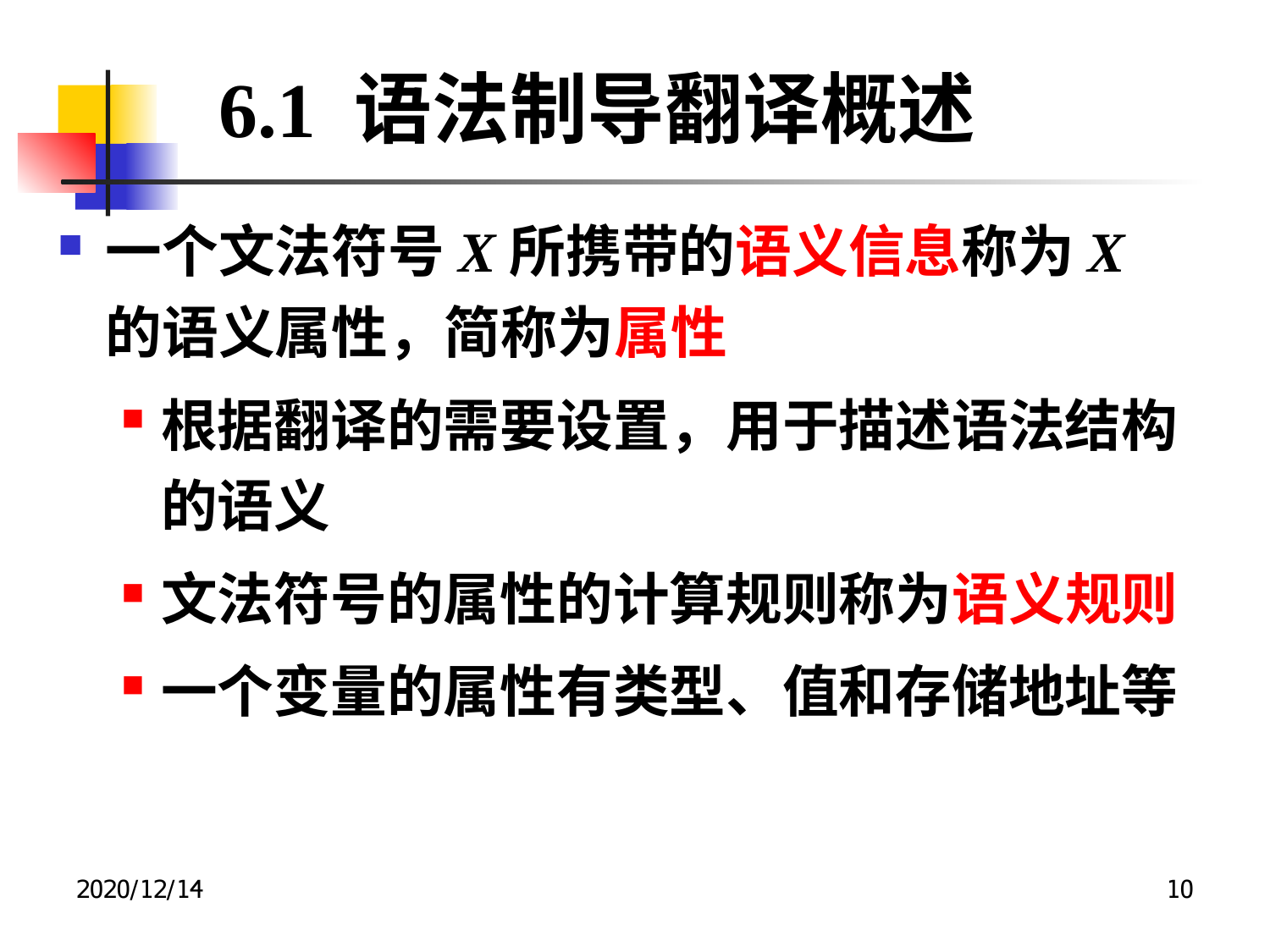

6.1 语法制导翻译概述
一个文法符号X所携带的语义信息称为X的语义属性，简称为属性
根据翻译的需要设置，用于描述语法结构的语义
文法符号的属性的计算规则称为语义规则
一个变量的属性有类型、值和存储地址等
2020/12/14
10